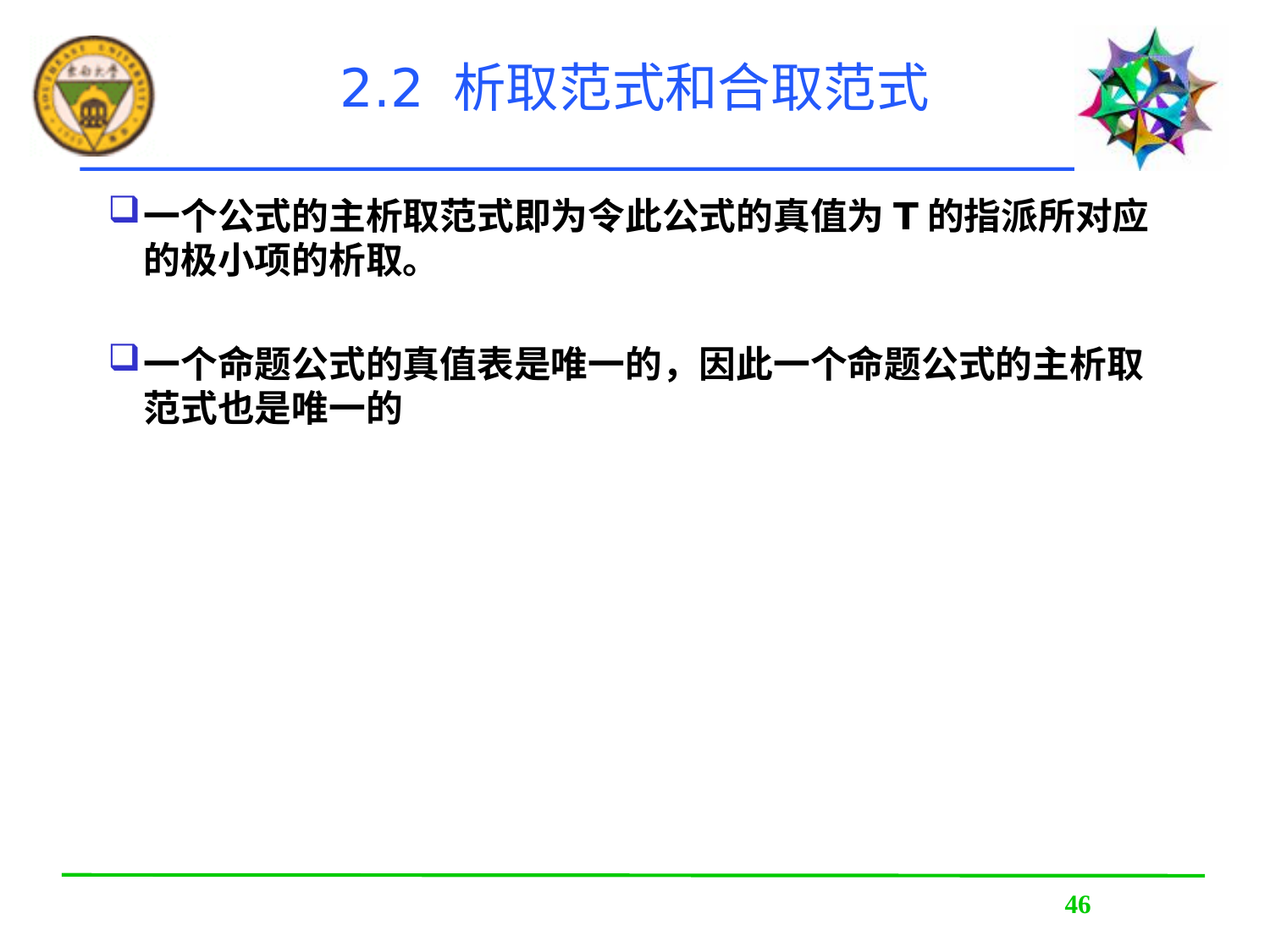

# 2.2 析取范式和合取范式
一个公式的主析取范式即为令此公式的真值为T的指派所对应的极小项的析取。

一个命题公式的真值表是唯一的，因此一个命题公式的主析取范式也是唯一的